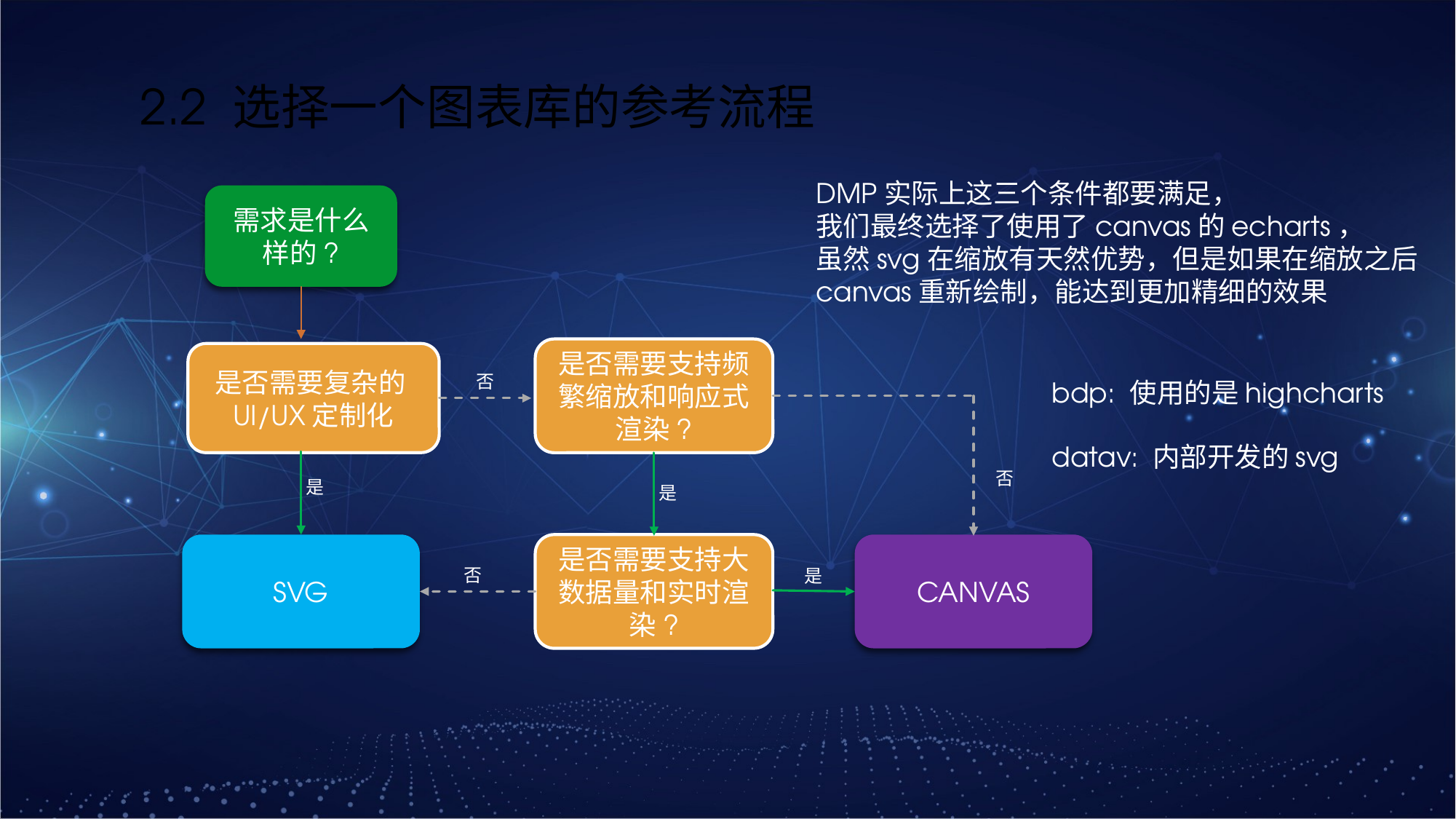

# 2.2 选择一个图表库的参考流程
DMP实际上这三个条件都要满足，
我们最终选择了使用了canvas的echarts，
虽然svg在缩放有天然优势，但是如果在缩放之后canvas重新绘制，能达到更加精细的效果
需求是什么样的?
是否需要支持频繁缩放和响应式渲染?
是否需要复杂的UI/UX定制化
否
bdp: 使用的是highcharts
datav: 内部开发的svg
否
是
是
CANVAS
SVG
是否需要支持大数据量和实时渲染?
否
是